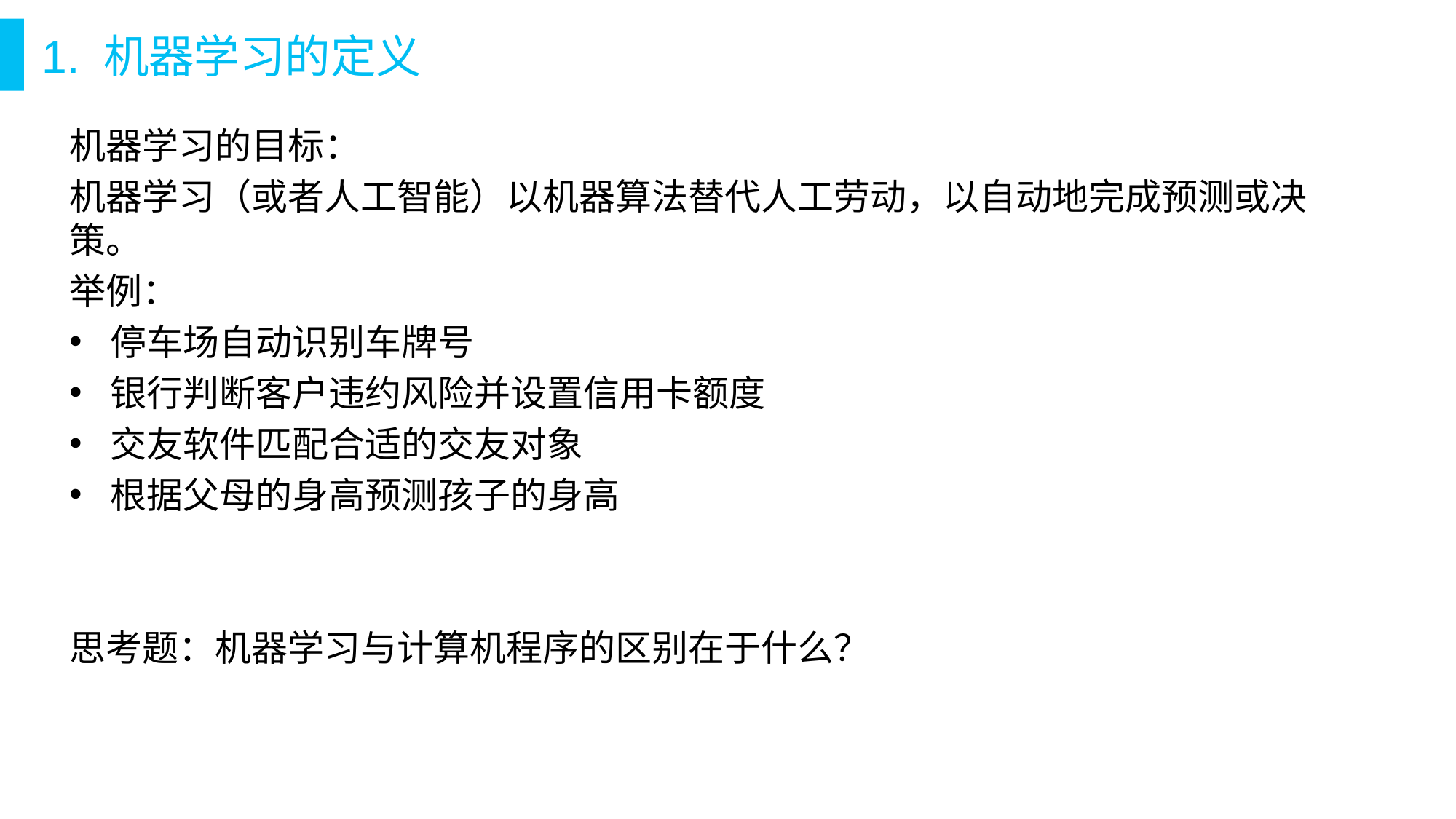

# 1. 机器学习的定义
机器学习的目标：
机器学习（或者人工智能）以机器算法替代人工劳动，以自动地完成预测或决策。
举例：
停车场自动识别车牌号
银行判断客户违约风险并设置信用卡额度
交友软件匹配合适的交友对象
根据父母的身高预测孩子的身高

思考题：机器学习与计算机程序的区别在于什么？